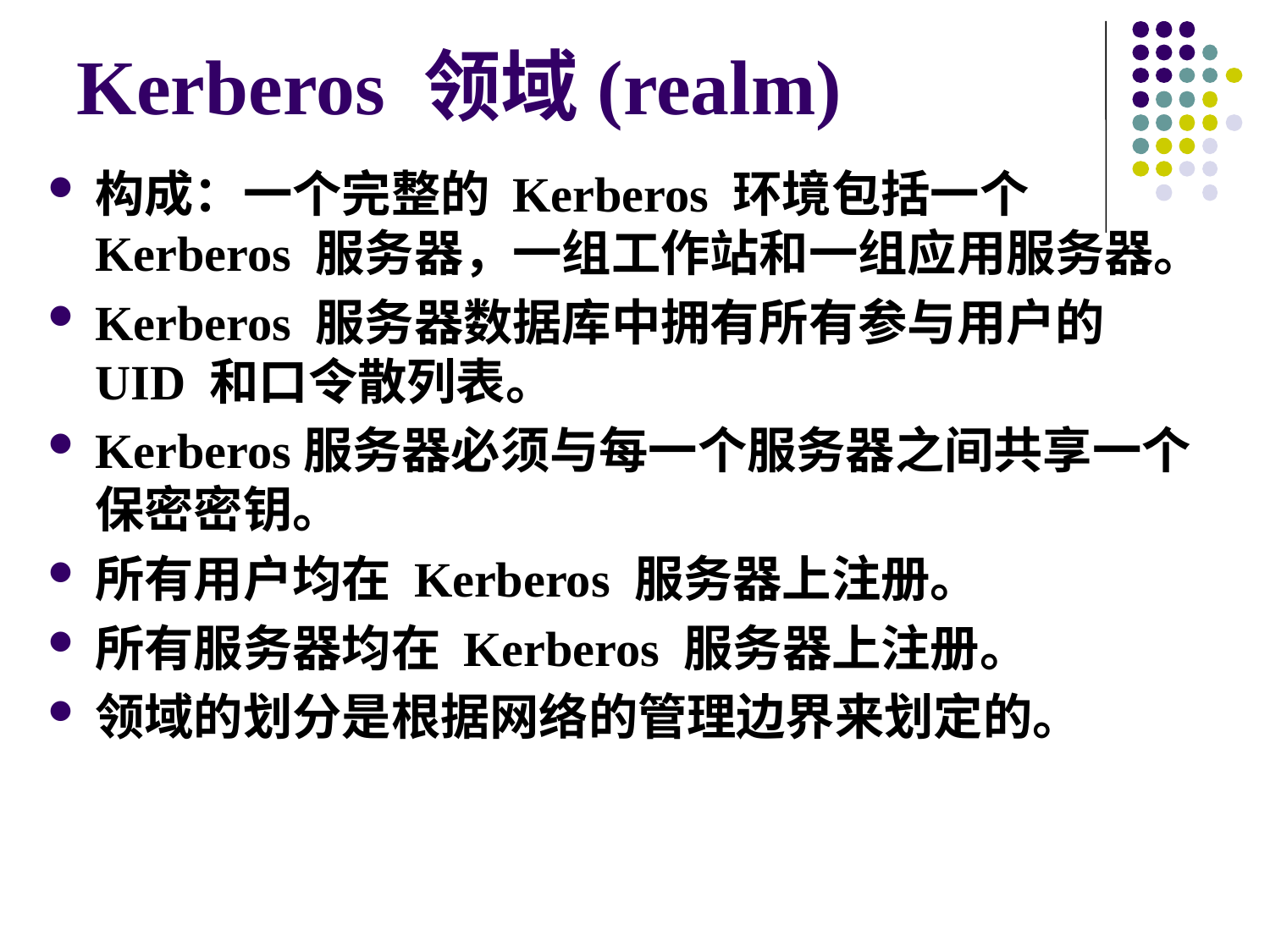

# Kerberos 领域(realm)
构成：一个完整的 Kerberos 环境包括一个 Kerberos 服务器，一组工作站和一组应用服务器。
Kerberos 服务器数据库中拥有所有参与用户的 UID 和口令散列表。
Kerberos服务器必须与每一个服务器之间共享一个保密密钥。
所有用户均在 Kerberos 服务器上注册。
所有服务器均在 Kerberos 服务器上注册。
领域的划分是根据网络的管理边界来划定的。